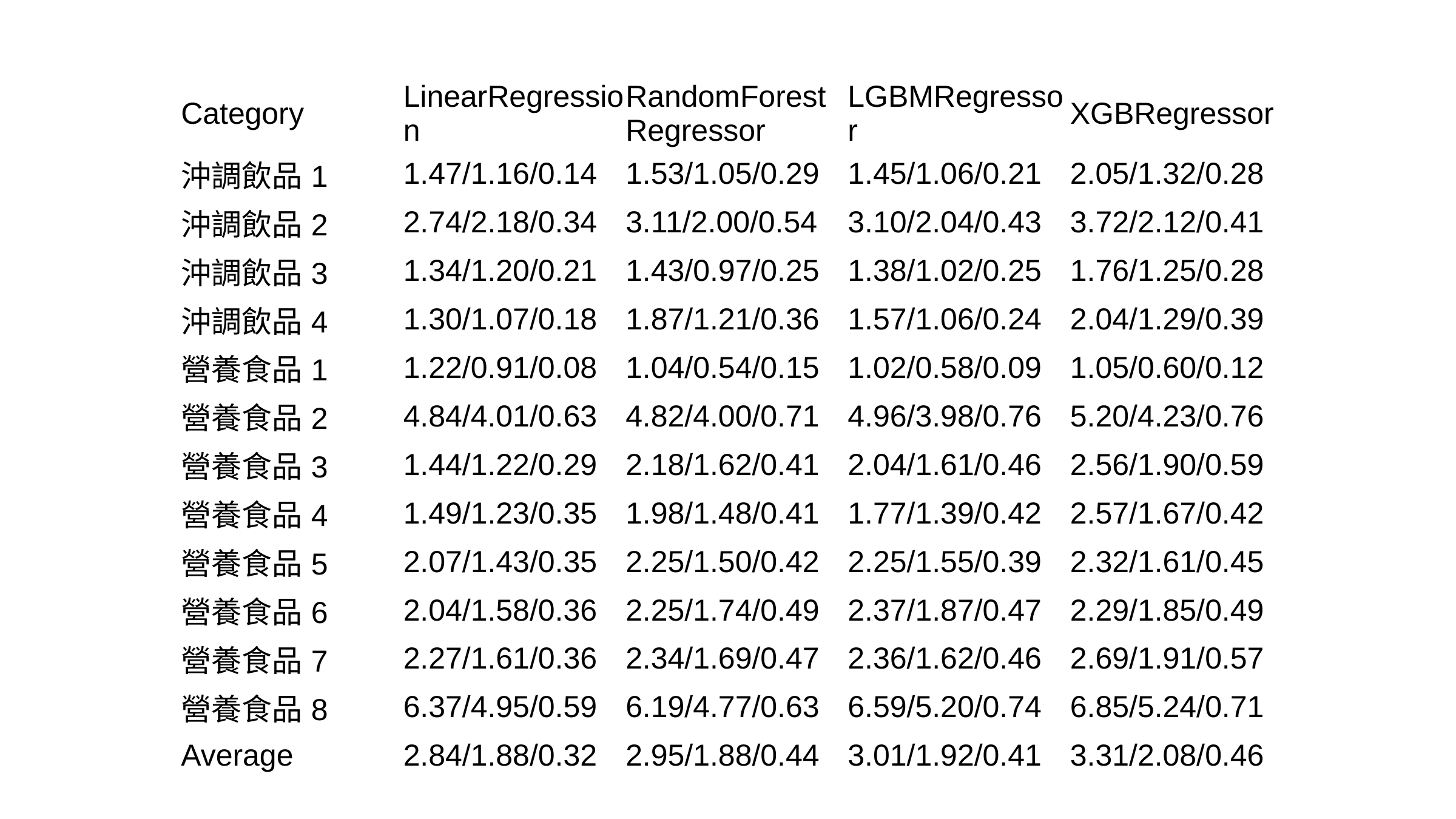

| Category | LinearRegression | RandomForestRegressor | LGBMRegressor | XGBRegressor |
| --- | --- | --- | --- | --- |
| 沖調飲品1 | 1.47/1.16/0.14 | 1.53/1.05/0.29 | 1.45/1.06/0.21 | 2.05/1.32/0.28 |
| 沖調飲品2 | 2.74/2.18/0.34 | 3.11/2.00/0.54 | 3.10/2.04/0.43 | 3.72/2.12/0.41 |
| 沖調飲品3 | 1.34/1.20/0.21 | 1.43/0.97/0.25 | 1.38/1.02/0.25 | 1.76/1.25/0.28 |
| 沖調飲品4 | 1.30/1.07/0.18 | 1.87/1.21/0.36 | 1.57/1.06/0.24 | 2.04/1.29/0.39 |
| 營養食品1 | 1.22/0.91/0.08 | 1.04/0.54/0.15 | 1.02/0.58/0.09 | 1.05/0.60/0.12 |
| 營養食品2 | 4.84/4.01/0.63 | 4.82/4.00/0.71 | 4.96/3.98/0.76 | 5.20/4.23/0.76 |
| 營養食品3 | 1.44/1.22/0.29 | 2.18/1.62/0.41 | 2.04/1.61/0.46 | 2.56/1.90/0.59 |
| 營養食品4 | 1.49/1.23/0.35 | 1.98/1.48/0.41 | 1.77/1.39/0.42 | 2.57/1.67/0.42 |
| 營養食品5 | 2.07/1.43/0.35 | 2.25/1.50/0.42 | 2.25/1.55/0.39 | 2.32/1.61/0.45 |
| 營養食品6 | 2.04/1.58/0.36 | 2.25/1.74/0.49 | 2.37/1.87/0.47 | 2.29/1.85/0.49 |
| 營養食品7 | 2.27/1.61/0.36 | 2.34/1.69/0.47 | 2.36/1.62/0.46 | 2.69/1.91/0.57 |
| 營養食品8 | 6.37/4.95/0.59 | 6.19/4.77/0.63 | 6.59/5.20/0.74 | 6.85/5.24/0.71 |
| Average | 2.84/1.88/0.32 | 2.95/1.88/0.44 | 3.01/1.92/0.41 | 3.31/2.08/0.46 |